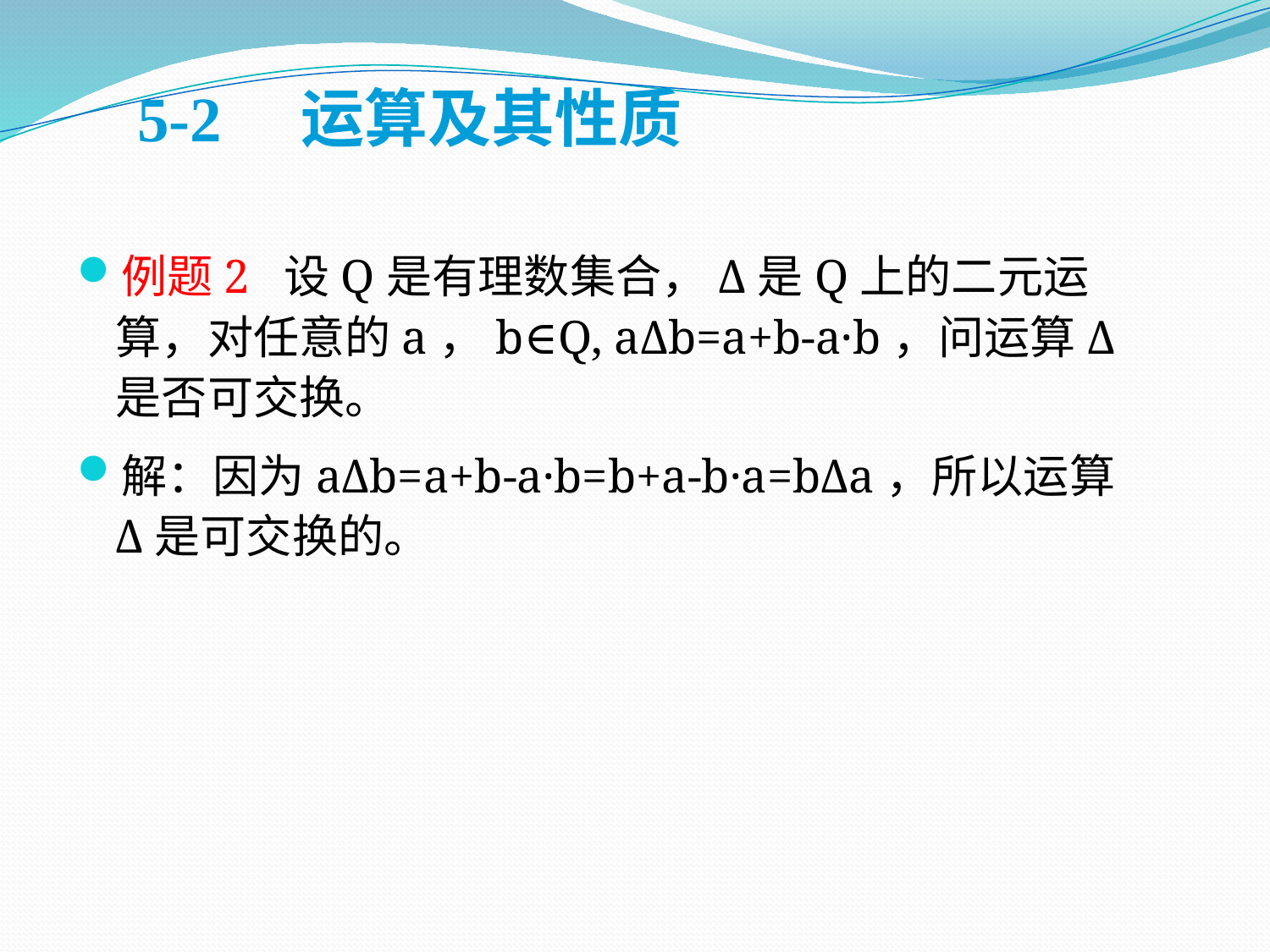

5-2　运算及其性质
例题2  设Q是有理数集合，Δ是Q上的二元运算，对任意的a，b∈Q, aΔb=a+b-a·b，问运算Δ是否可交换。
解：因为aΔb=a+b-a·b=b+a-b·a=bΔa，所以运算Δ是可交换的。